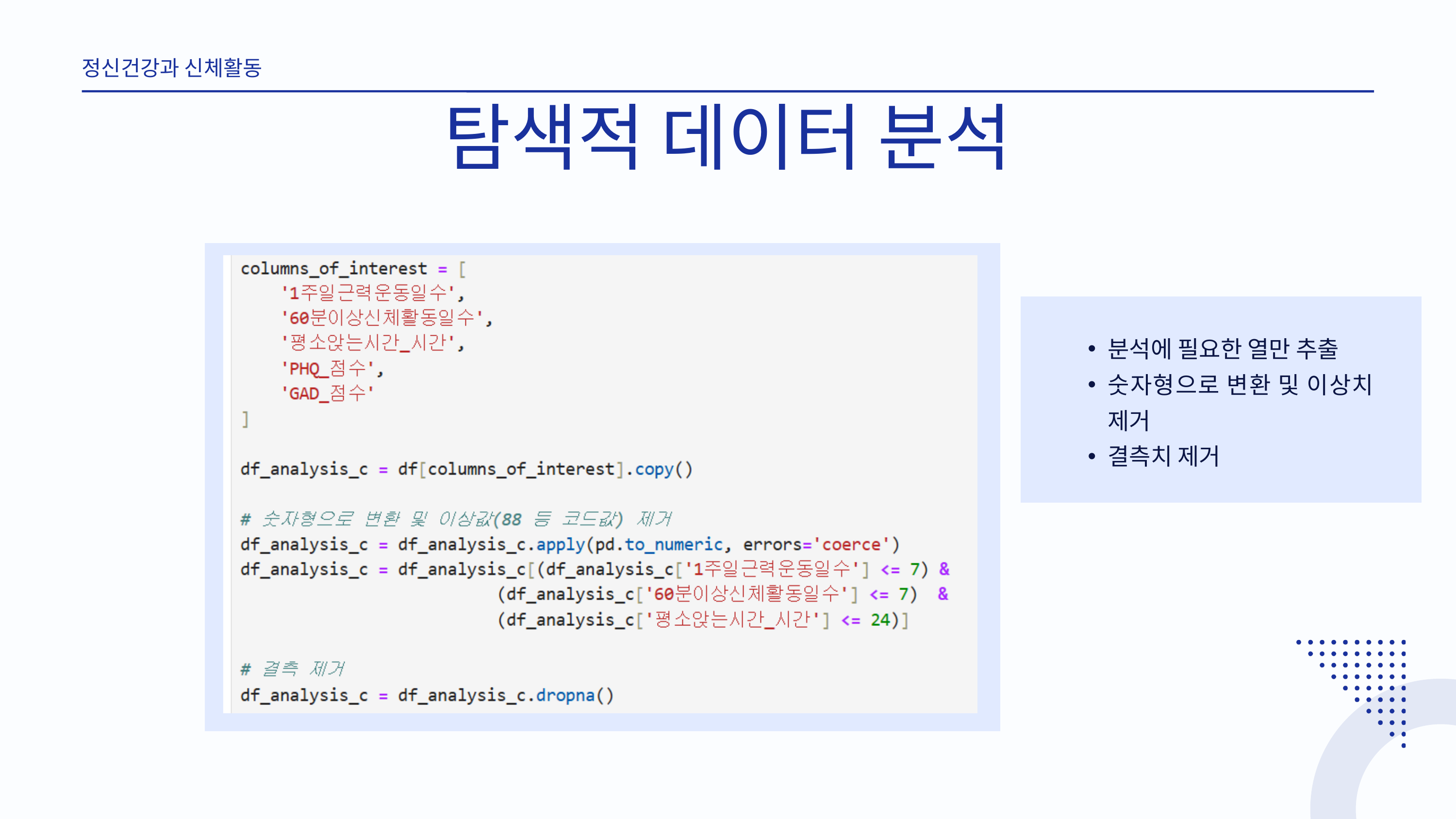

정신건강과 신체활동

탐색적 데이터 분석

분석에 필요한 열만 추출
숫자형으로 변환 및 이상치 제거
결측치 제거